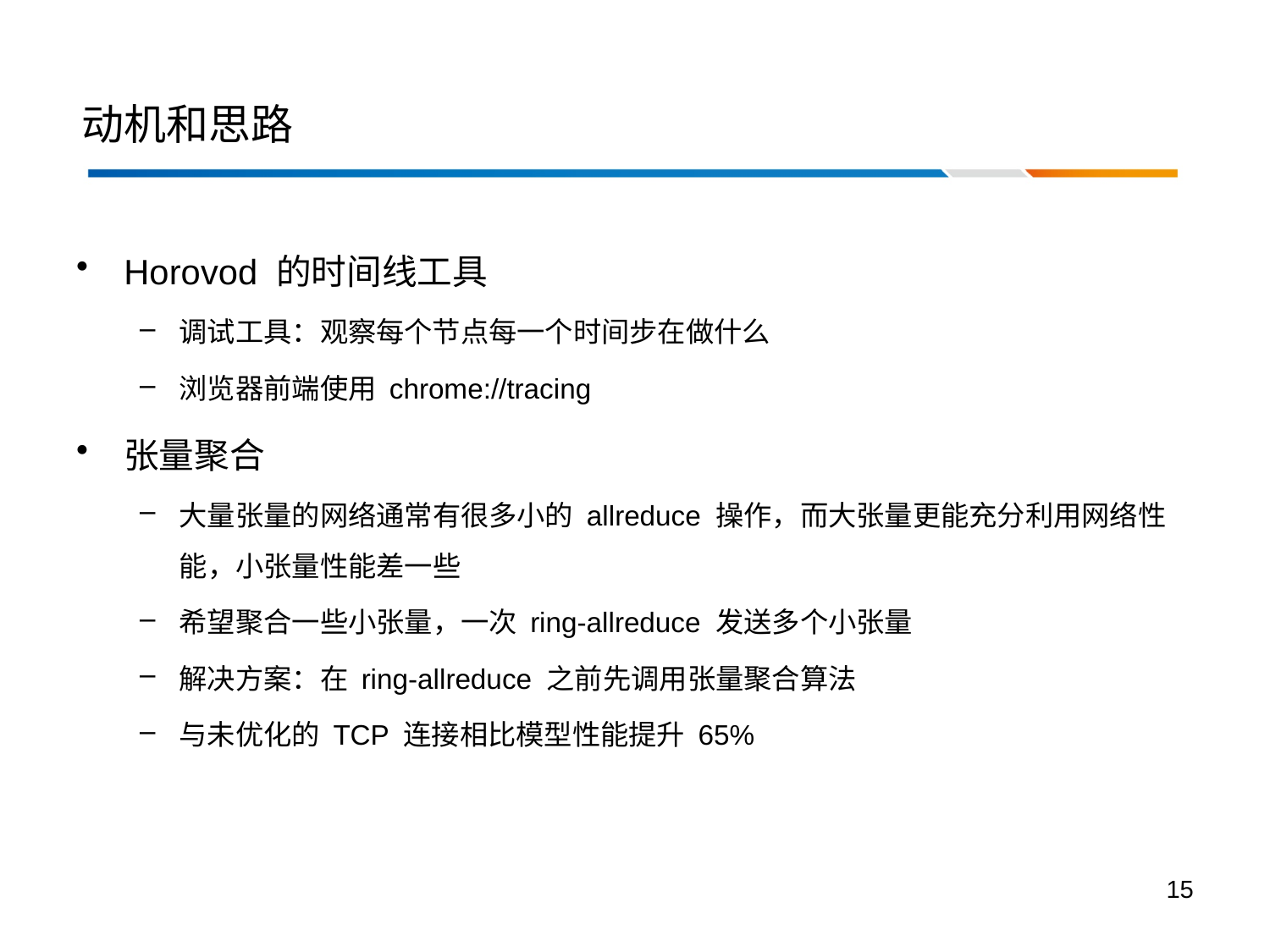

# 动机和思路
Horovod 的时间线工具
调试工具：观察每个节点每一个时间步在做什么
浏览器前端使用 chrome://tracing
张量聚合
大量张量的网络通常有很多小的 allreduce 操作，而大张量更能充分利用网络性能，小张量性能差一些
希望聚合一些小张量，一次 ring-allreduce 发送多个小张量
解决方案：在 ring-allreduce 之前先调用张量聚合算法
与未优化的 TCP 连接相比模型性能提升 65%

15